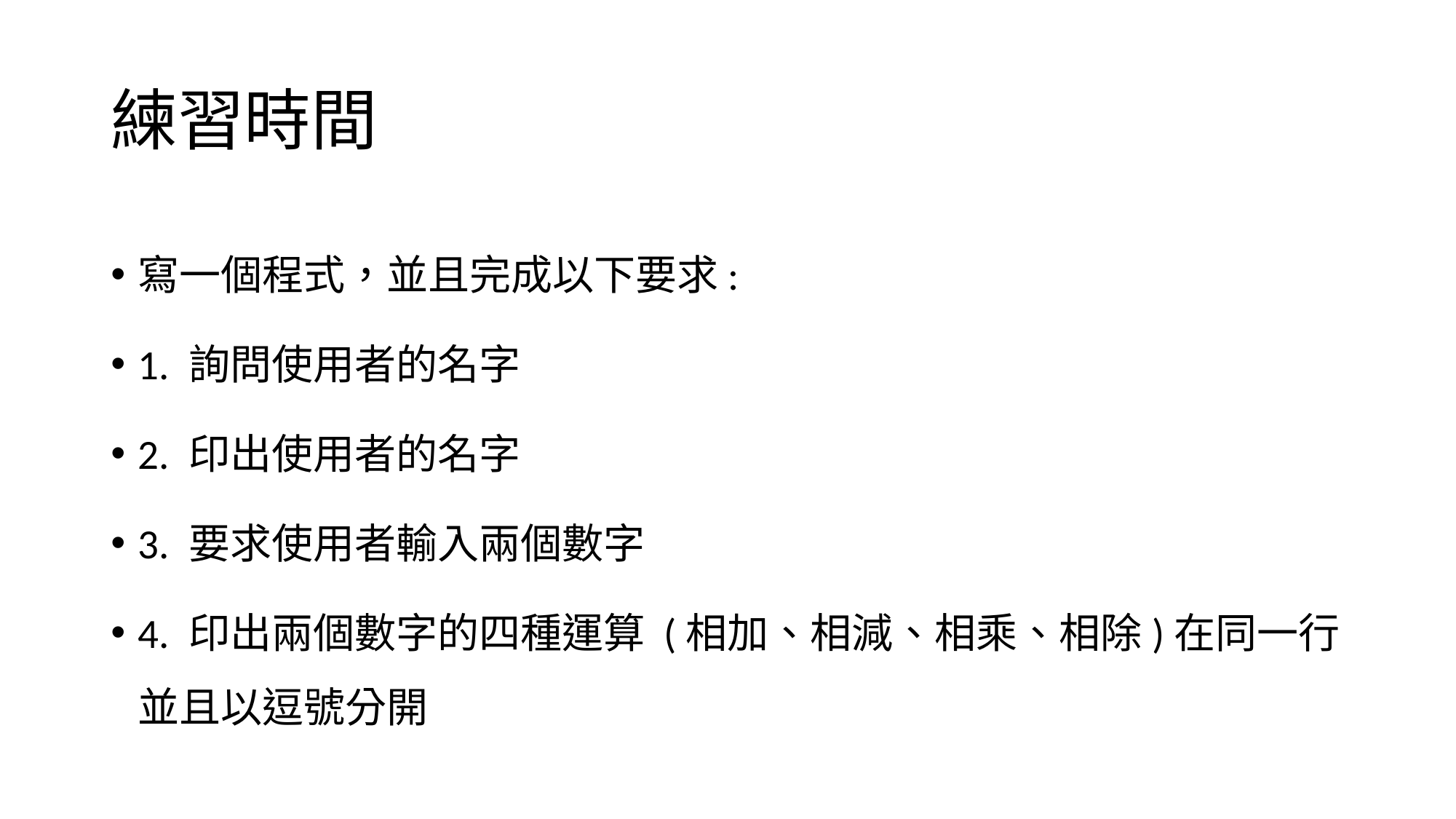

# 練習時間
寫一個程式，並且完成以下要求:
1. 詢問使用者的名字
2. 印出使用者的名字
3. 要求使用者輸入兩個數字
4. 印出兩個數字的四種運算 (相加、相減、相乘、相除)在同一行並且以逗號分開